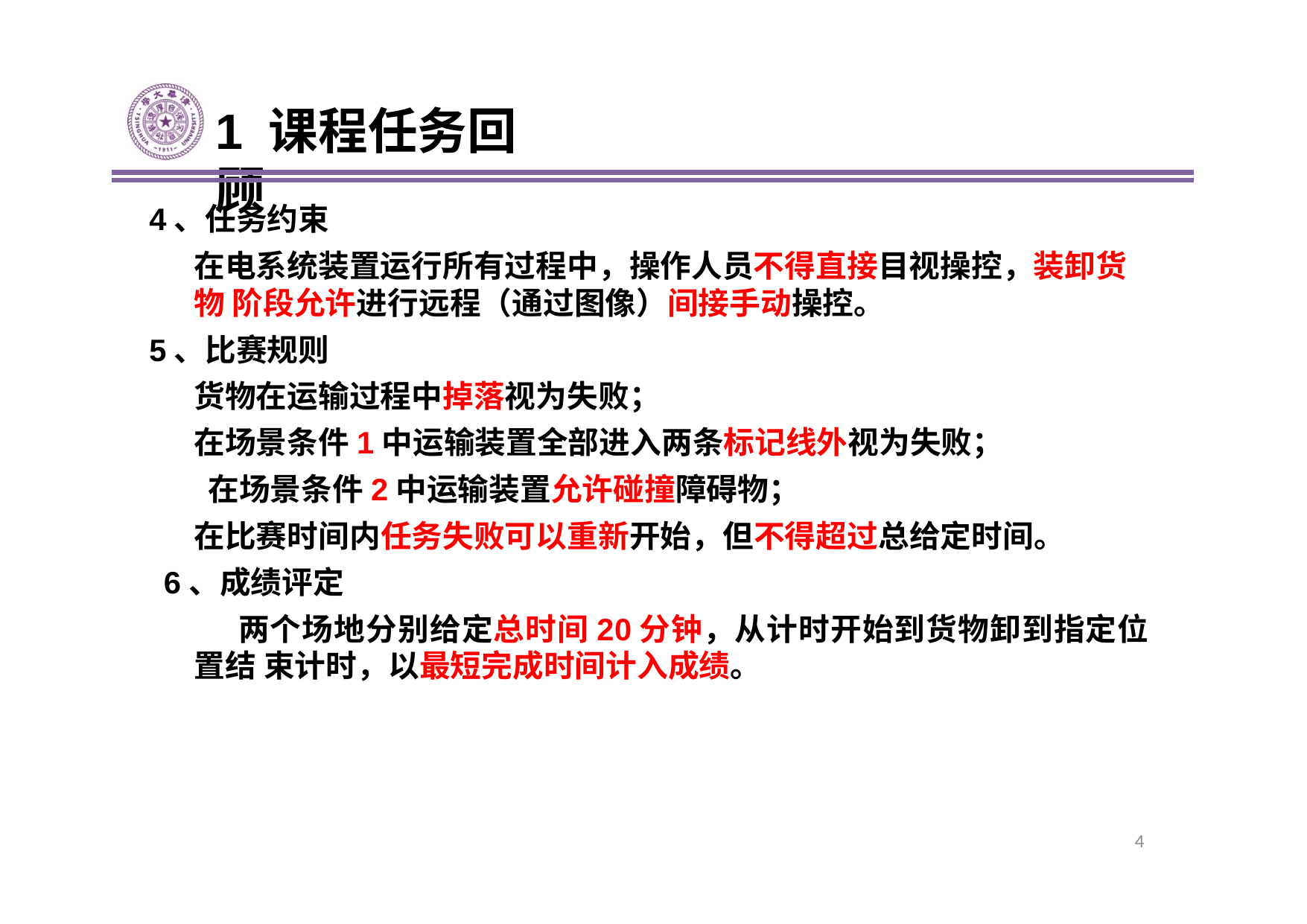

# 1 课程任务回顾

4、任务约束
在电系统装置运行所有过程中，操作人员不得直接目视操控，装卸货物 阶段允许进行远程（通过图像）间接手动操控。
5、比赛规则
货物在运输过程中掉落视为失败；
在场景条件1中运输装置全部进入两条标记线外视为失败；  在场景条件2中运输装置允许碰撞障碍物；
在比赛时间内任务失败可以重新开始，但不得超过总给定时间。 6、成绩评定
两个场地分别给定总时间20分钟，从计时开始到货物卸到指定位置结 束计时，以最短完成时间计入成绩。
4